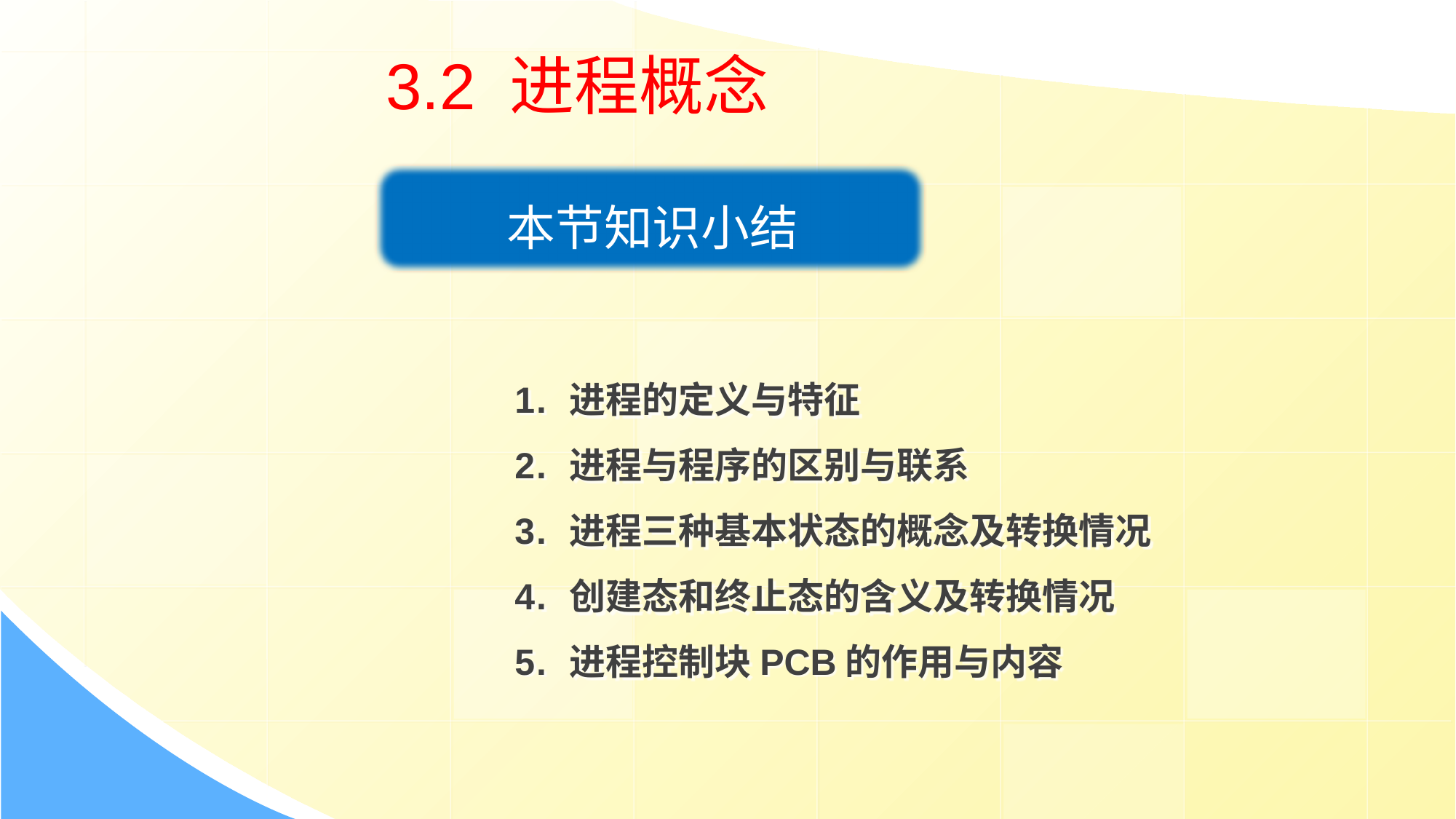

3.2 进程概念

本节知识小结
进程的定义与特征
进程与程序的区别与联系
进程三种基本状态的概念及转换情况
创建态和终止态的含义及转换情况
进程控制块PCB的作用与内容